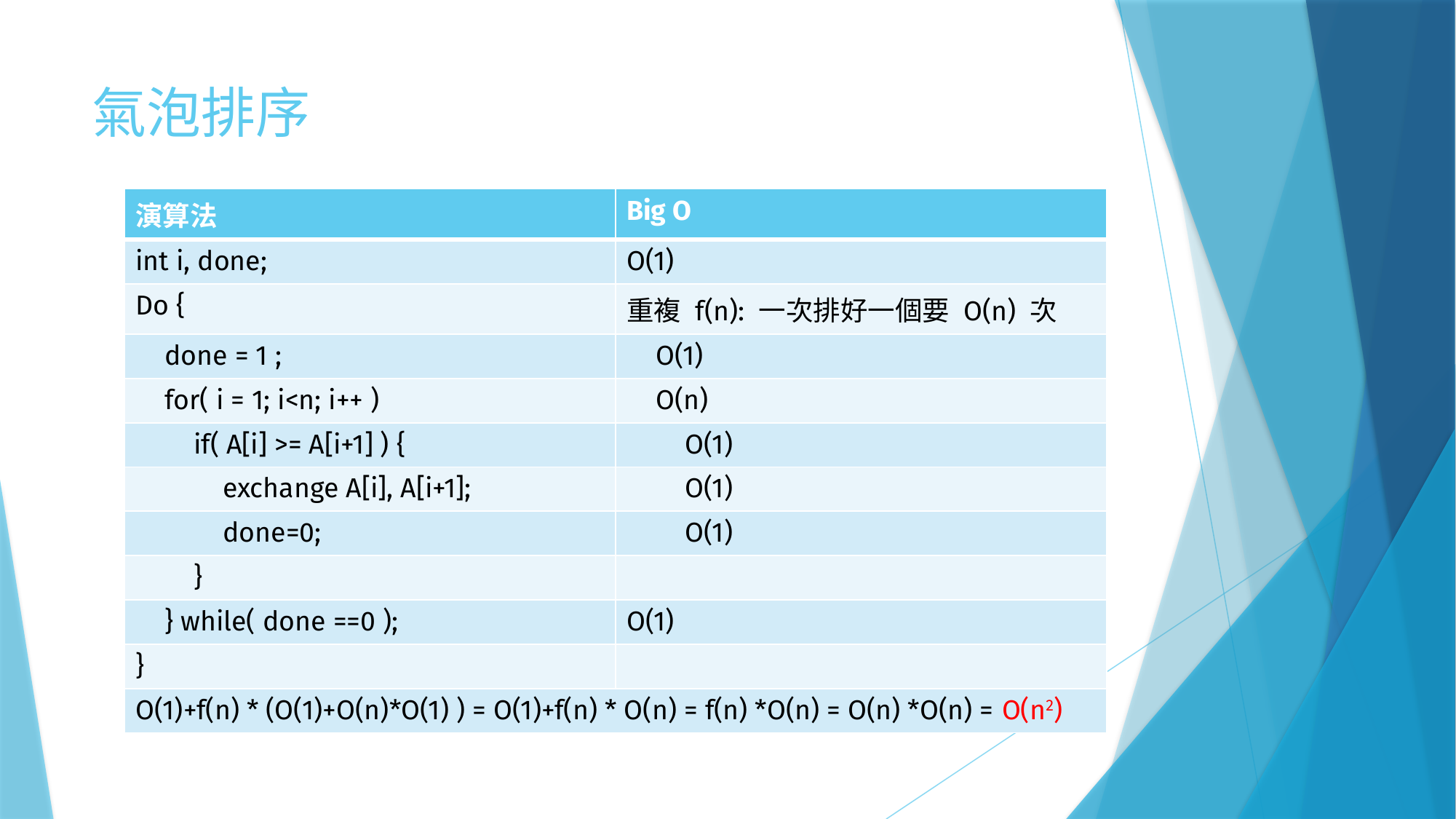

# 氣泡排序
| 演算法 | Big O |
| --- | --- |
| int i, done; | O(1) |
| Do { | 重複 f(n): 一次排好一個要 O(n) 次 |
| done = 1 ; | O(1) |
| for( i = 1; i<n; i++ ) | O(n) |
| if( A[i] >= A[i+1] ) { | O(1) |
| exchange A[i], A[i+1]; | O(1) |
| done=0; | O(1) |
| } |  |
| } while( done ==0 ); | O(1) |
| } |  |
| O(1)+f(n) \* (O(1)+O(n)\*O(1) ) = O(1)+f(n) \* O(n) = f(n) \*O(n) = O(n) \*O(n) = O(n2) |  |